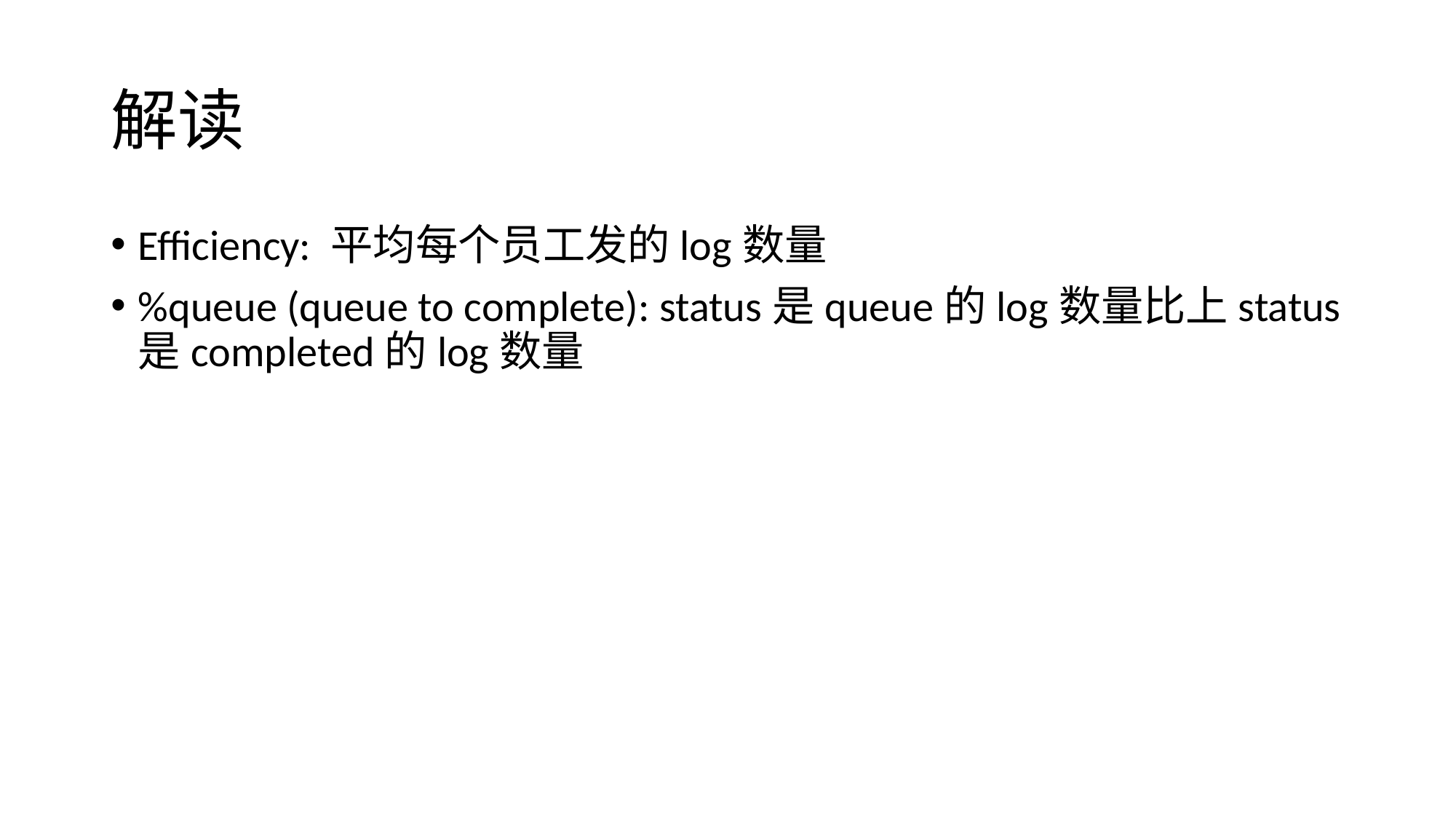

# 解读
Efficiency: 平均每个员工发的log数量
%queue (queue to complete): status是queue的log数量比上status是completed的log数量